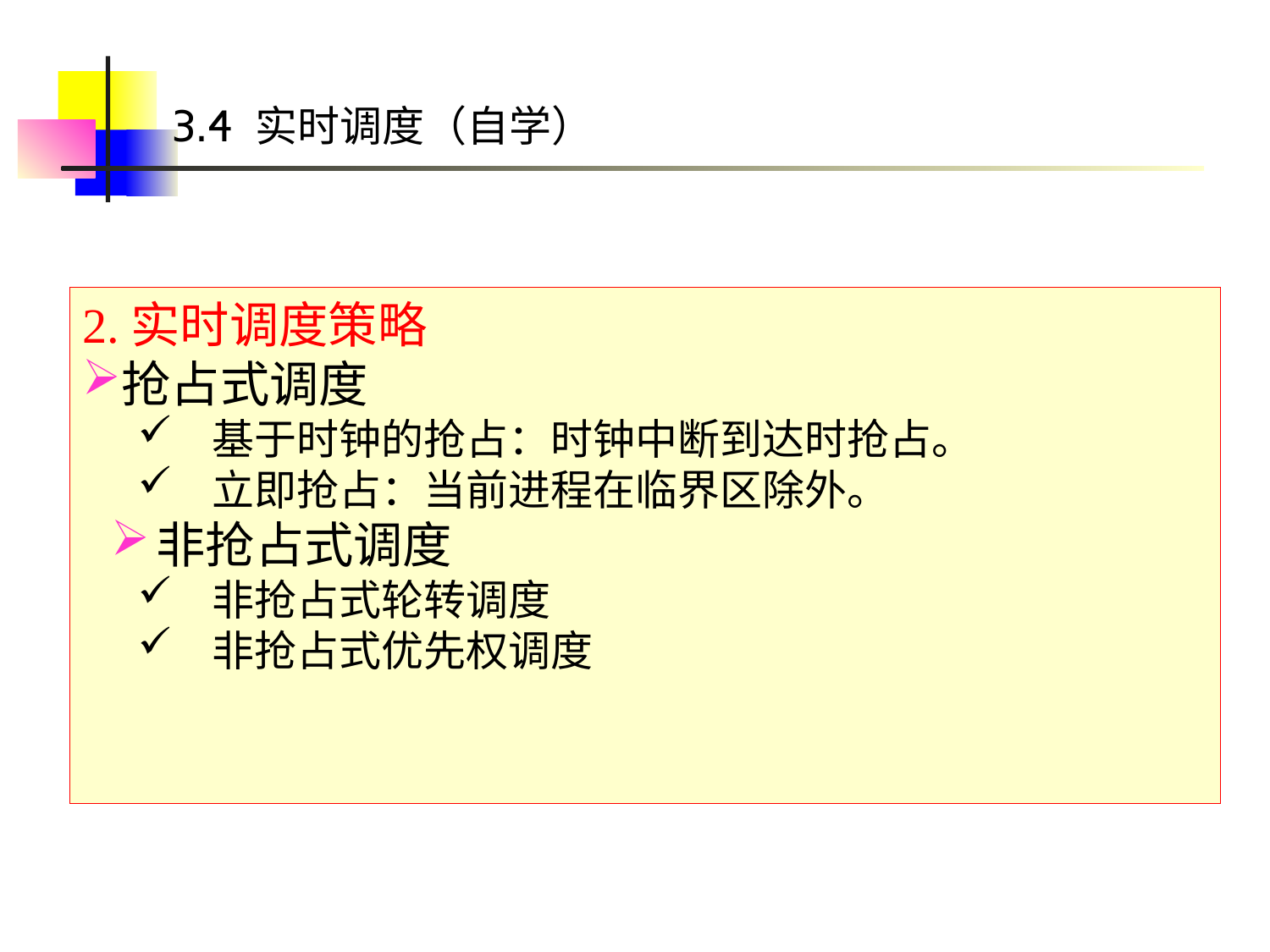

3.4 实时调度（自学）
2.实时调度策略
抢占式调度
基于时钟的抢占：时钟中断到达时抢占。
立即抢占：当前进程在临界区除外。
非抢占式调度
非抢占式轮转调度
非抢占式优先权调度